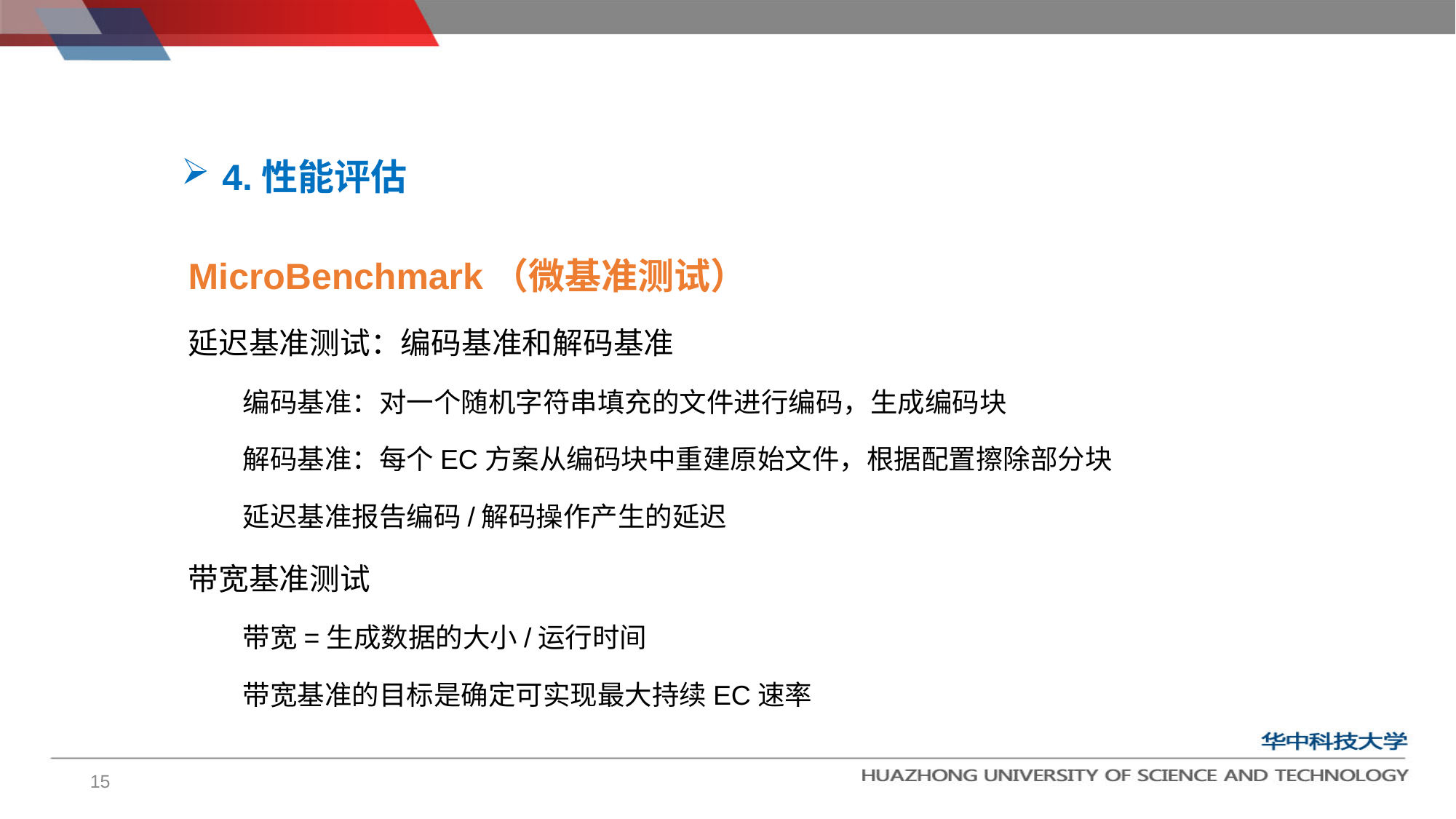

4.性能评估
MicroBenchmark（微基准测试）
延迟基准测试：编码基准和解码基准
编码基准：对一个随机字符串填充的文件进行编码，生成编码块
解码基准：每个EC方案从编码块中重建原始文件，根据配置擦除部分块
延迟基准报告编码/解码操作产生的延迟
带宽基准测试
带宽=生成数据的大小/运行时间
带宽基准的目标是确定可实现最大持续EC速率
15